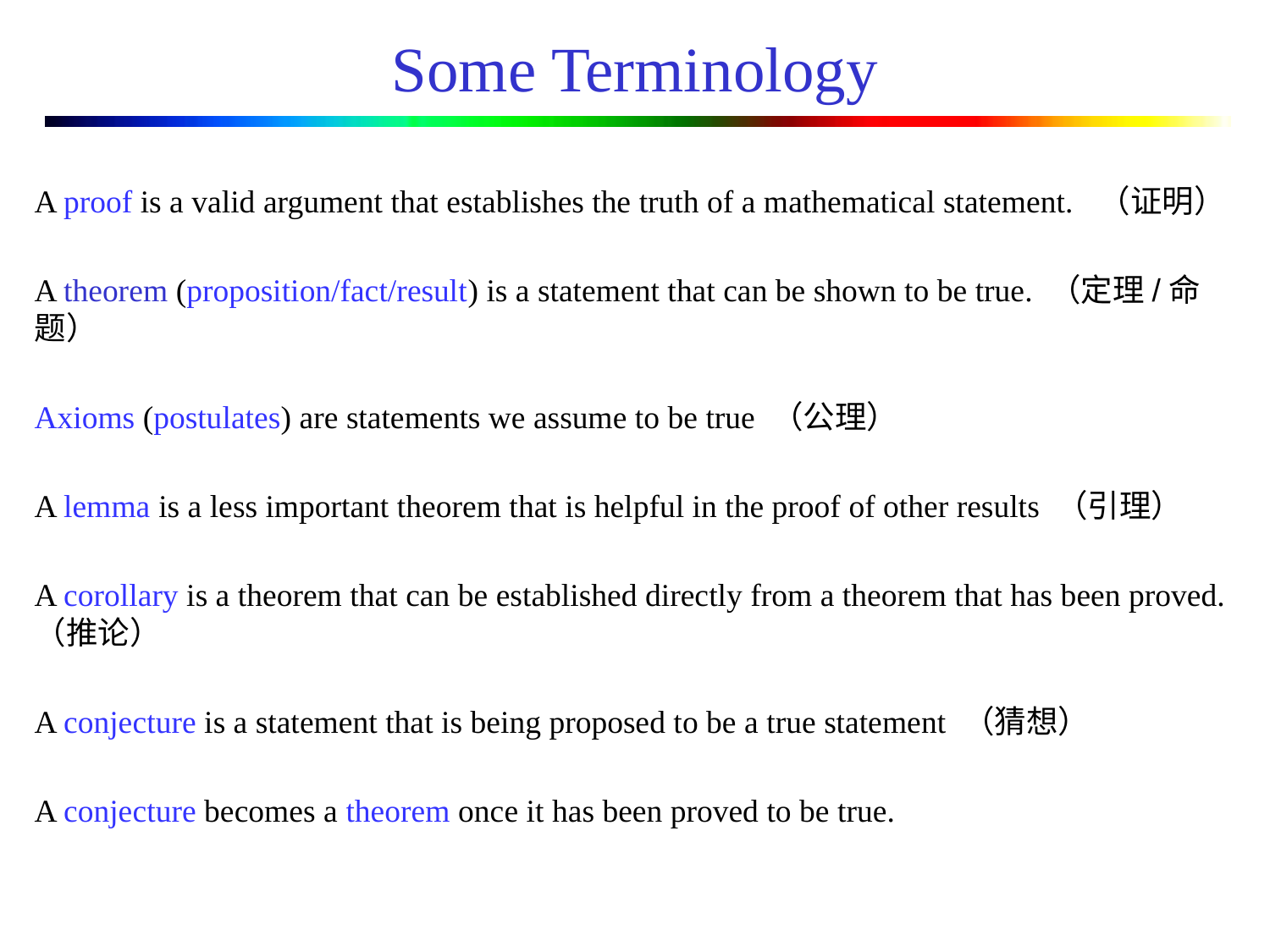

# Some Terminology
A proof is a valid argument that establishes the truth of a mathematical statement.  （证明）

A theorem (proposition/fact/result) is a statement that can be shown to be true. （定理/命题）

Axioms (postulates) are statements we assume to be true （公理）

A lemma is a less important theorem that is helpful in the proof of other results （引理）

A corollary is a theorem that can be established directly from a theorem that has been proved. （推论）

A conjecture is a statement that is being proposed to be a true statement （猜想）

A conjecture becomes a theorem once it has been proved to be true.